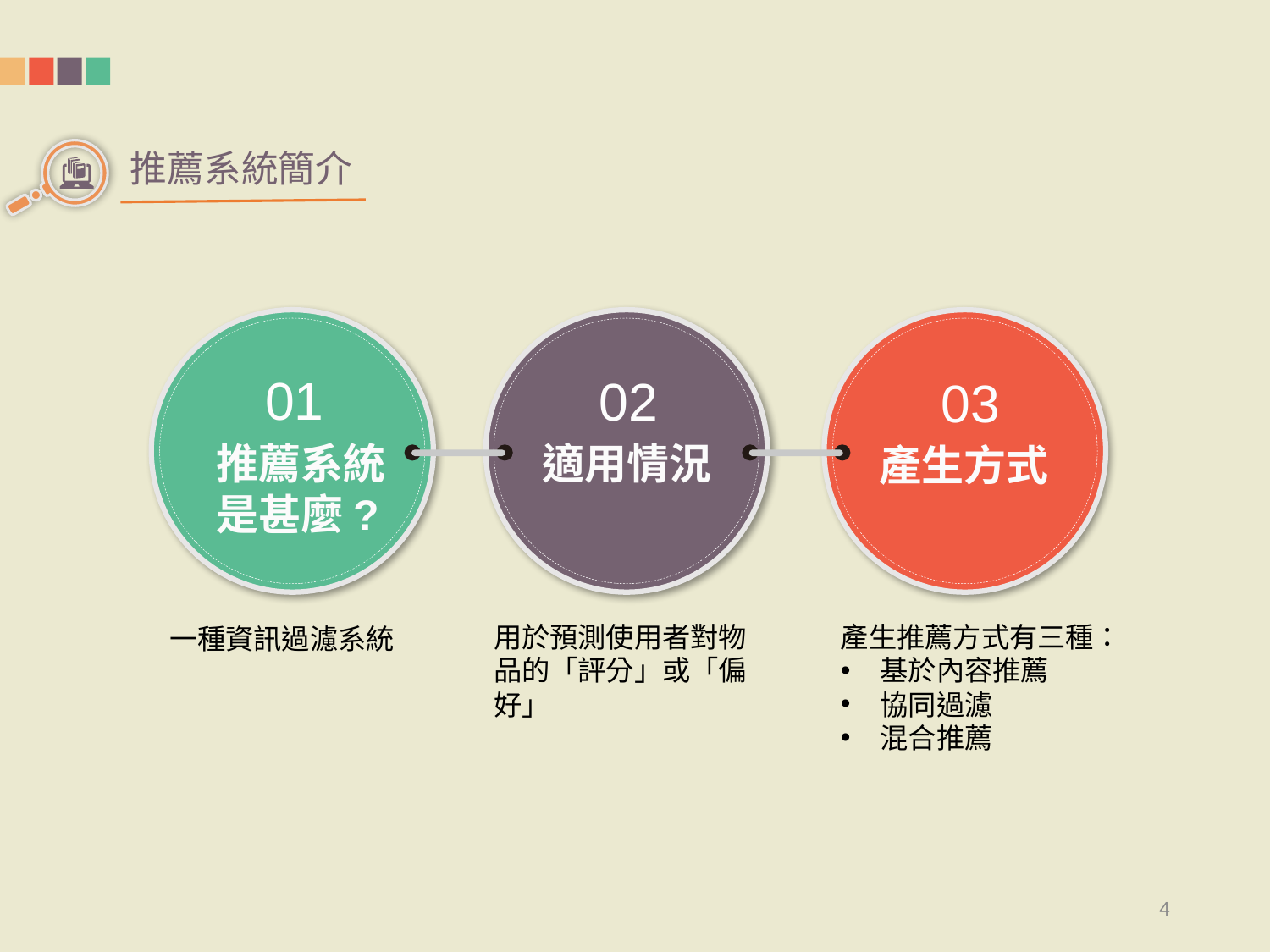

推薦系統簡介

02
適用情況

03
產生方式

01
推薦系統是甚麼?

用於預測使用者對物品的「評分」或「偏好」
產生推薦方式有三種：
基於內容推薦
協同過濾
混合推薦
一種資訊過濾系統
4